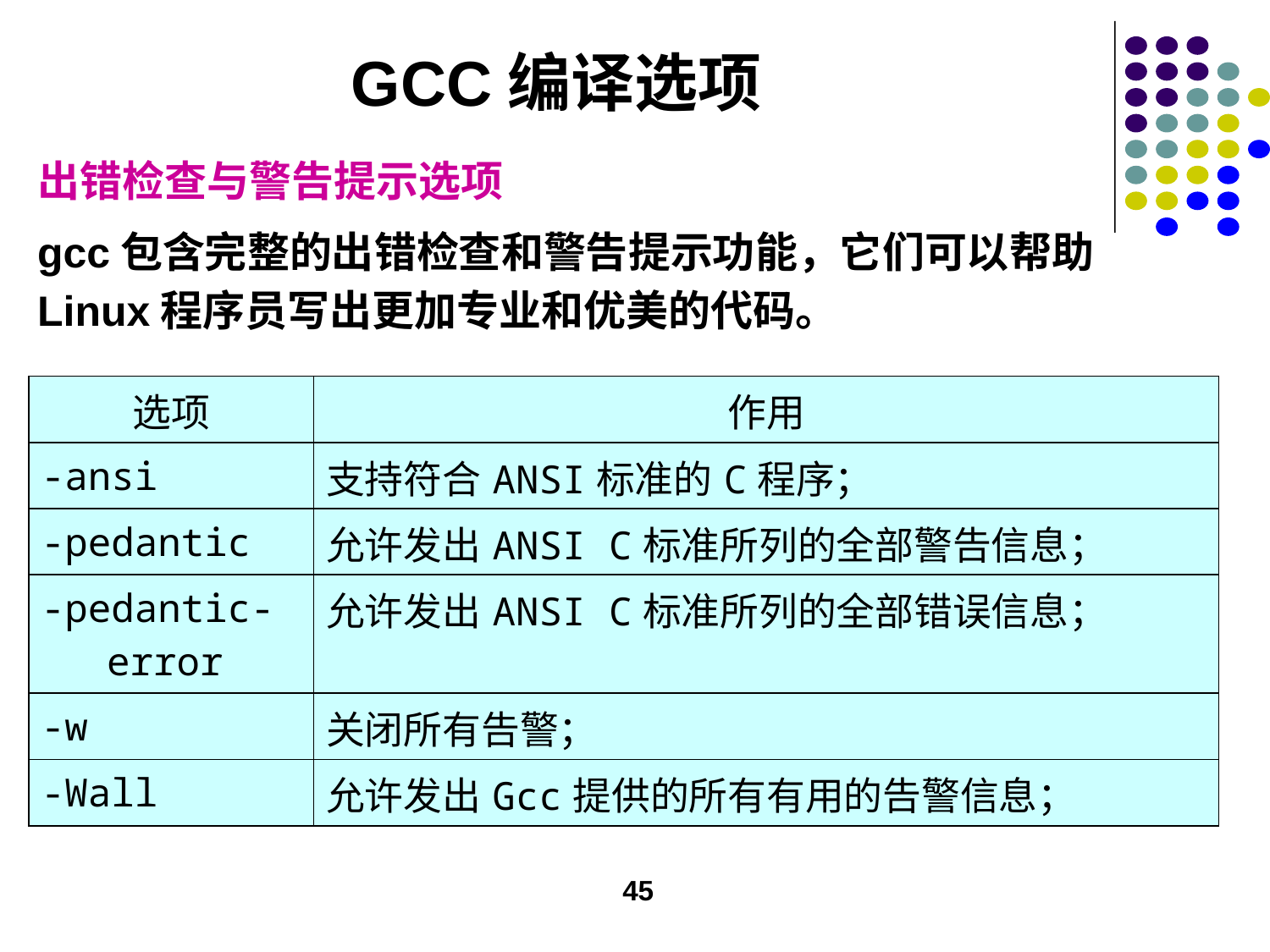

GCC编译选项
出错检查与警告提示选项
gcc包含完整的出错检查和警告提示功能，它们可以帮助Linux程序员写出更加专业和优美的代码。
| 选项 | 作用 |
| --- | --- |
| -ansi | 支持符合ANSI标准的C程序； |
| -pedantic | 允许发出ANSI C标准所列的全部警告信息； |
| -pedantic-error | 允许发出ANSI C标准所列的全部错误信息； |
| -w | 关闭所有告警； |
| -Wall | 允许发出Gcc提供的所有有用的告警信息； |
45